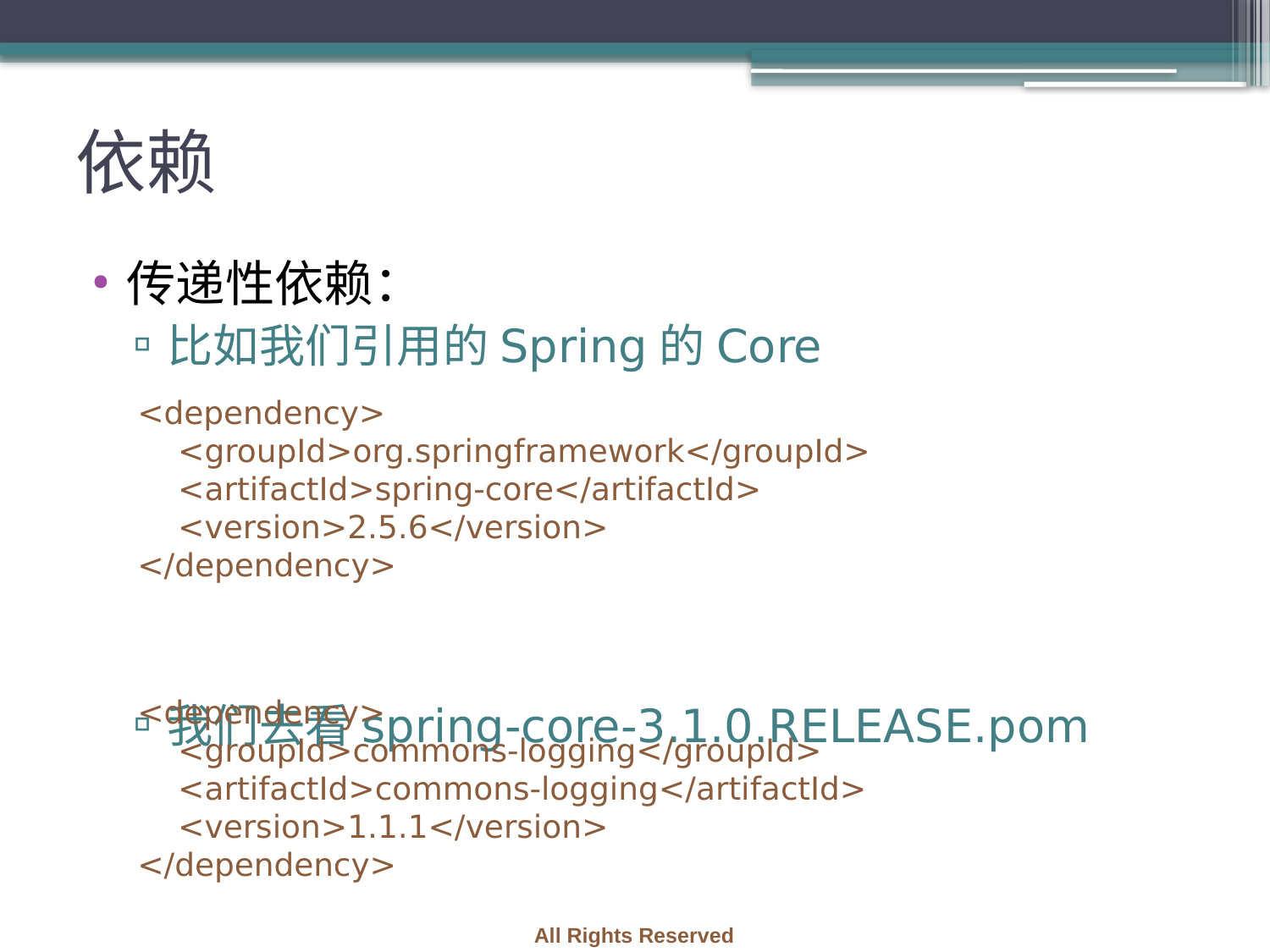

# 依赖
传递性依赖：
比如我们引用的Spring的Core

我们去看spring-core-3.1.0.RELEASE.pom
<dependency>
    <groupId>org.springframework</groupId>
    <artifactId>spring-core</artifactId>
    <version>2.5.6</version>
</dependency>
<dependency>
    <groupId>commons-logging</groupId>
    <artifactId>commons-logging</artifactId>
    <version>1.1.1</version>
</dependency>